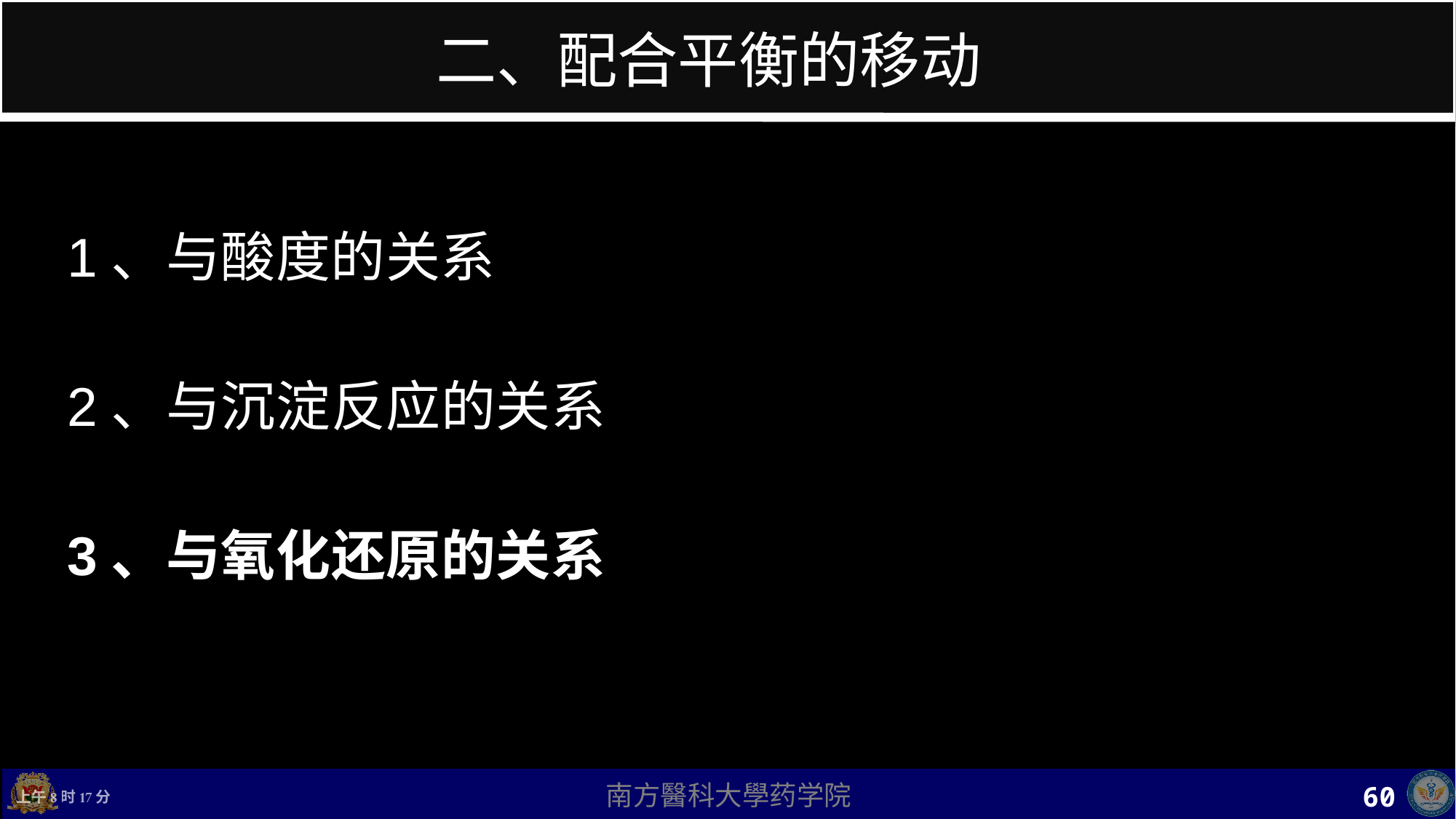

# 二、配合平衡的移动
1、与酸度的关系
2、与沉淀反应的关系
3、与氧化还原的关系
上午8时17分
60